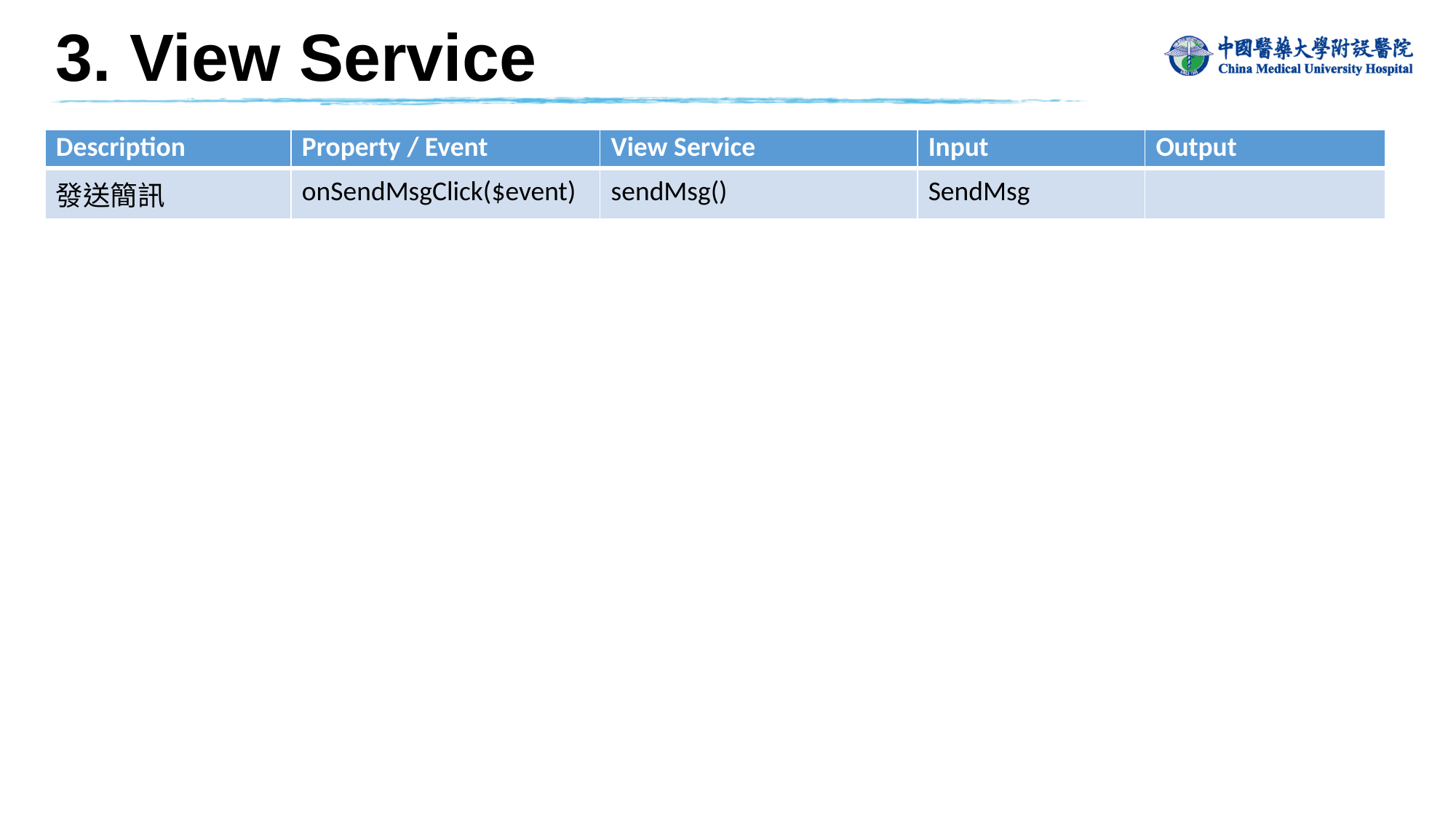

3. View Service
| Description | Property / Event | View Service | Input | Output |
| --- | --- | --- | --- | --- |
| 發送簡訊 | onSendMsgClick($event) | sendMsg() | SendMsg |  |